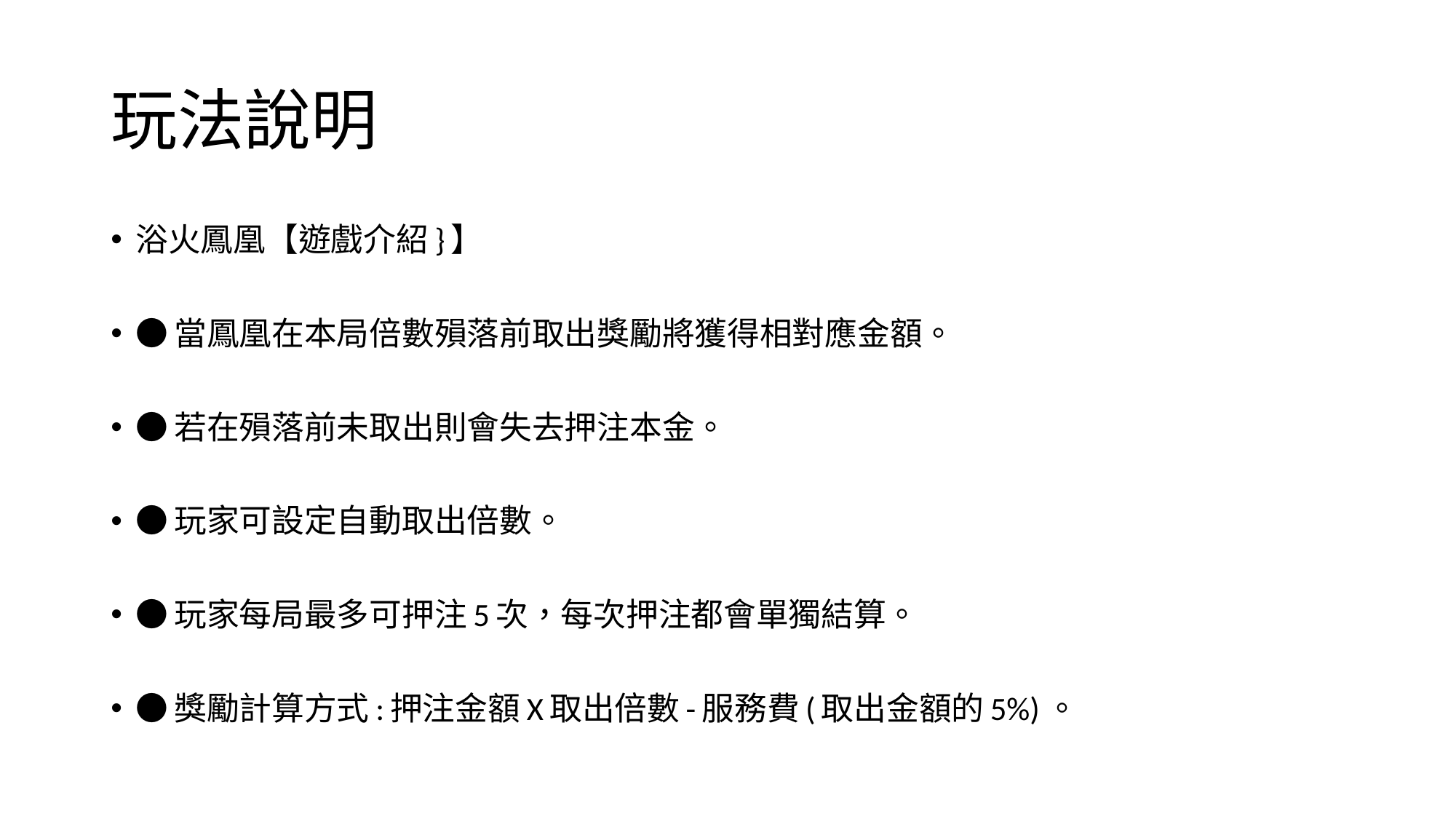

# 玩法說明
浴火鳳凰【遊戲介紹}】

●當鳳凰在本局倍數殞落前取出獎勵將獲得相對應金額。

●若在殞落前未取出則會失去押注本金。

●玩家可設定自動取出倍數。

●玩家每局最多可押注5次，每次押注都會單獨結算。

●獎勵計算方式:押注金額X取出倍數-服務費(取出金額的5%)。